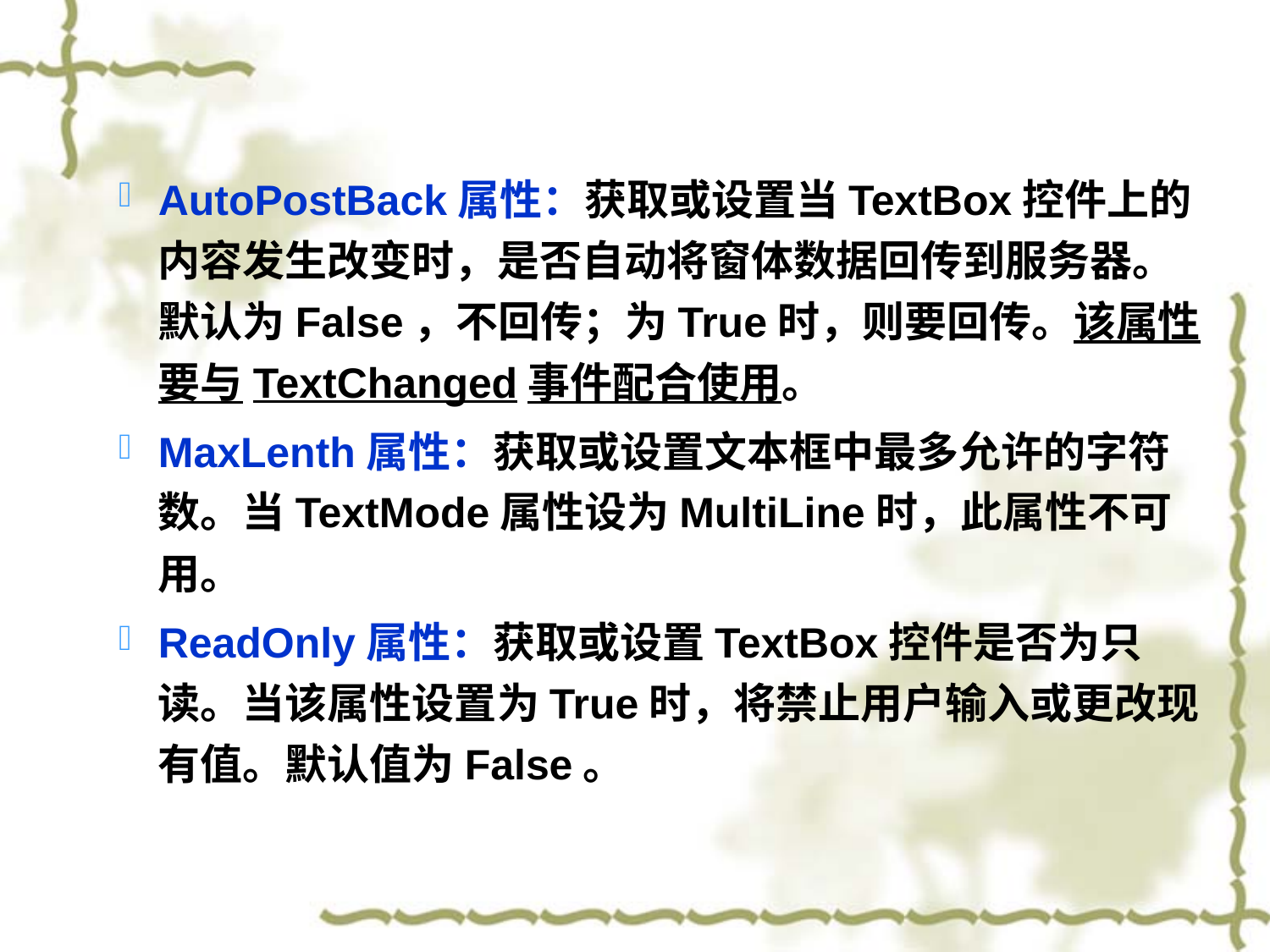

AutoPostBack属性：获取或设置当TextBox控件上的内容发生改变时，是否自动将窗体数据回传到服务器。默认为False，不回传；为True时，则要回传。该属性要与TextChanged事件配合使用。
MaxLenth属性：获取或设置文本框中最多允许的字符数。当TextMode属性设为MultiLine时，此属性不可用。
ReadOnly属性：获取或设置TextBox控件是否为只读。当该属性设置为True时，将禁止用户输入或更改现有值。默认值为False。